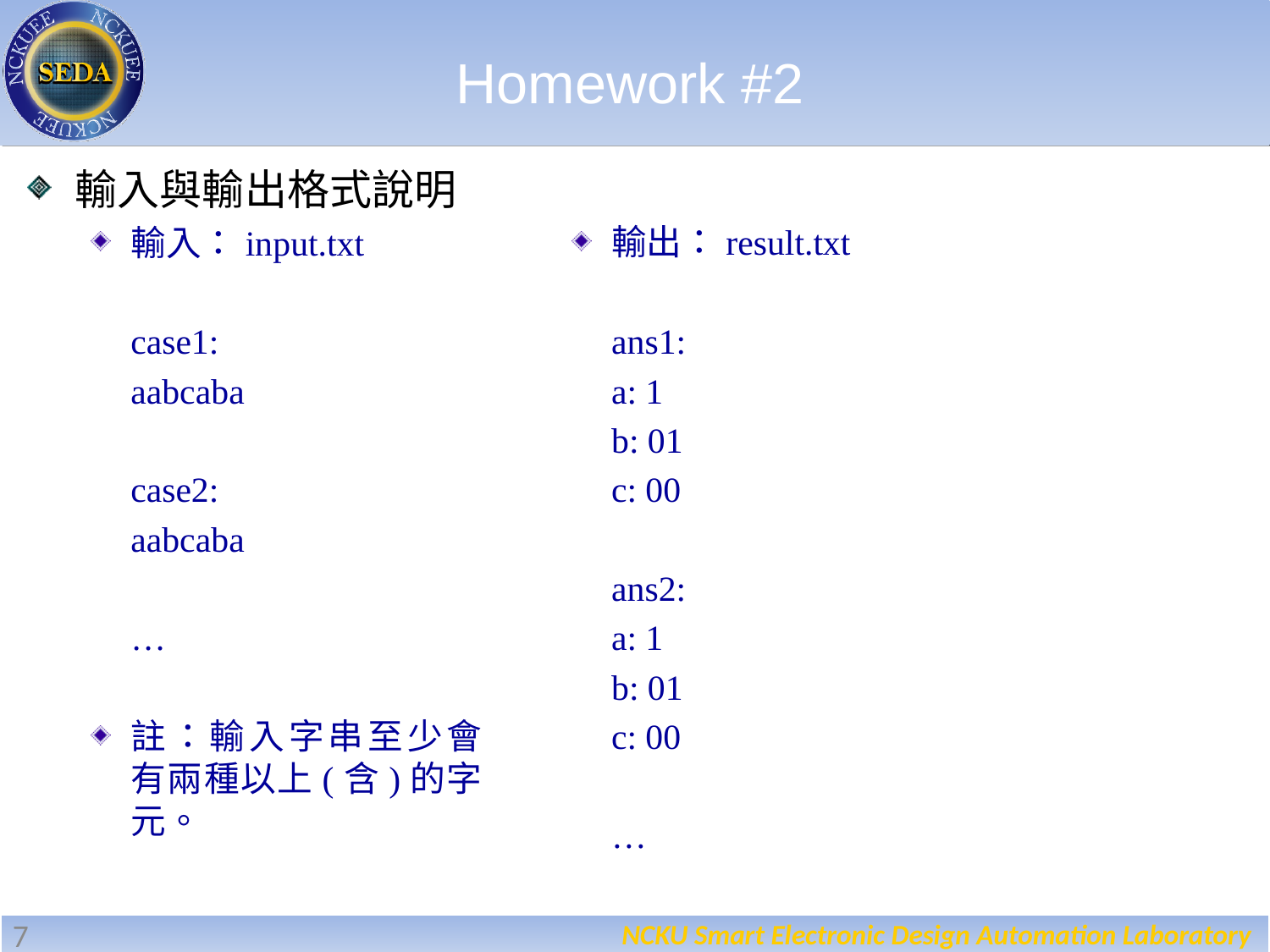

# Homework #2
輸入與輸出格式說明
輸入：input.txt

case1:
aabcaba

case2:
aabcaba

…

註：輸入字串至少會有兩種以上(含)的字元。

輸出：result.txt

ans1:
a: 1
b: 01
c: 00

ans2:
a: 1
b: 01
c: 00

…

7